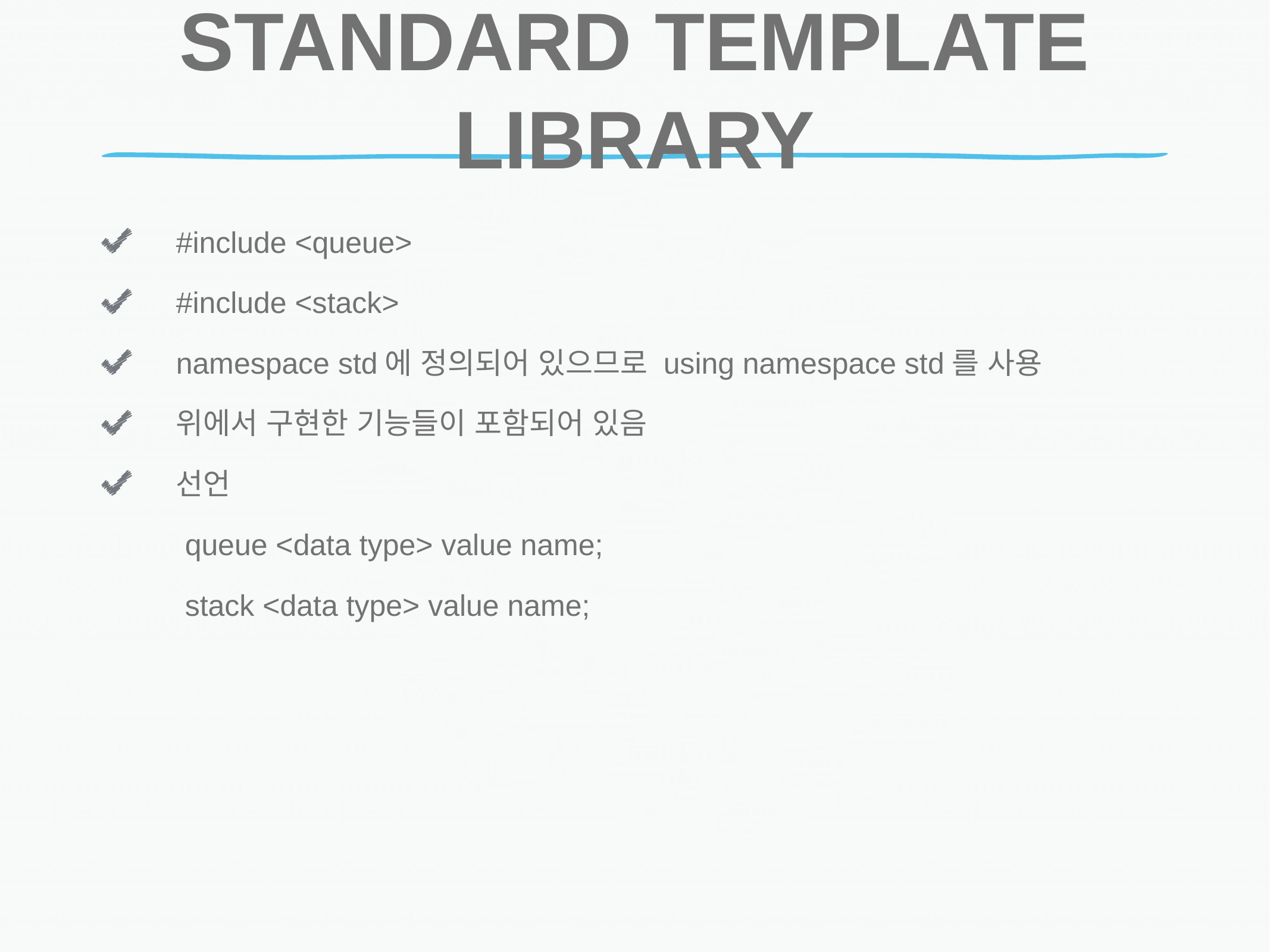

# STANDARD TEMPLATE LIBRARY
#include <queue>
#include <stack>
namespace std에 정의되어 있으므로 using namespace std를 사용
위에서 구현한 기능들이 포함되어 있음
선언
          queue <data type> value name;
          stack <data type> value name;